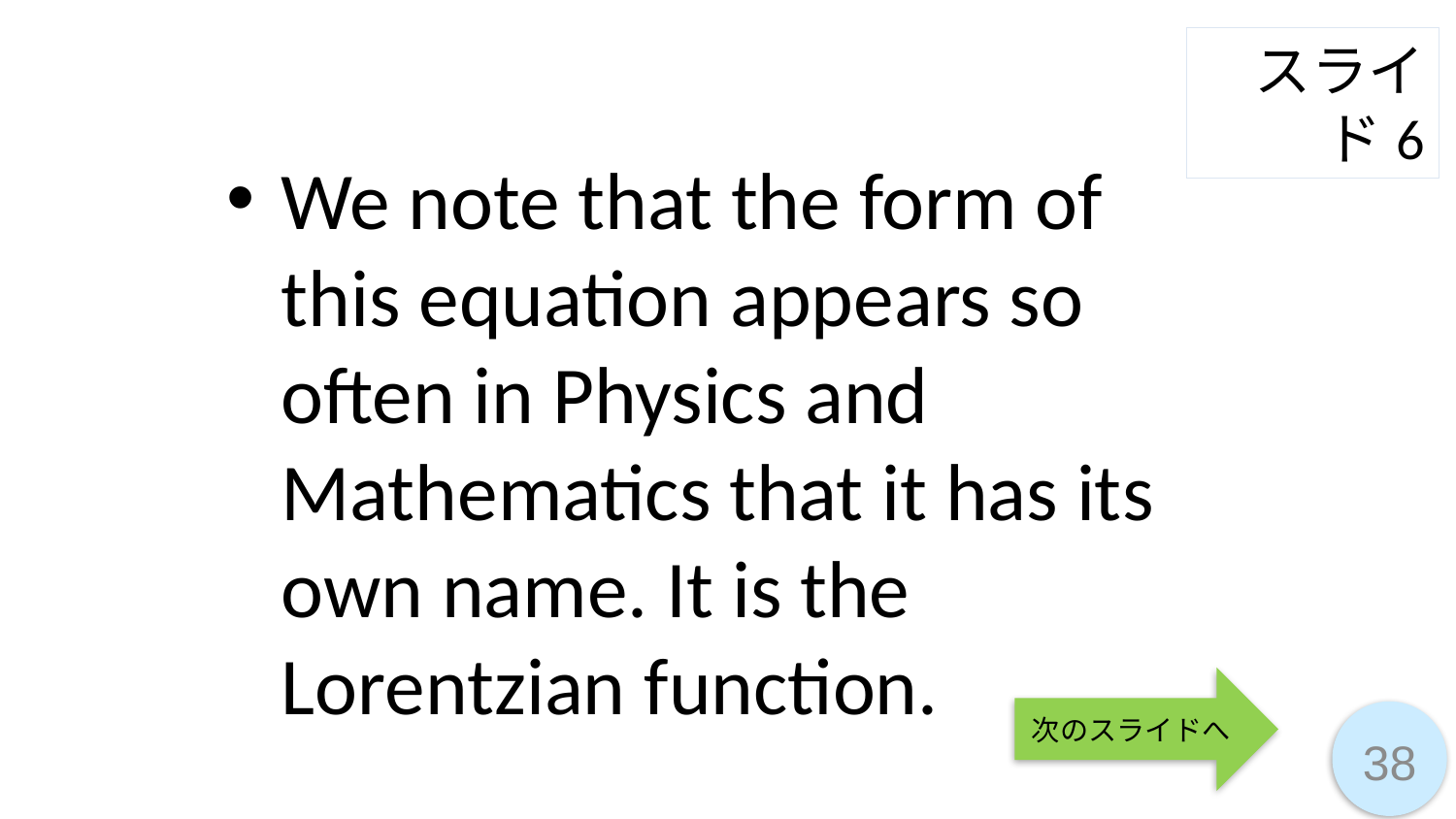

スライド6
We note that the form of this equation appears so often in Physics and Mathematics that it has its own name. It is the Lorentzian function.
次のスライドへ
38